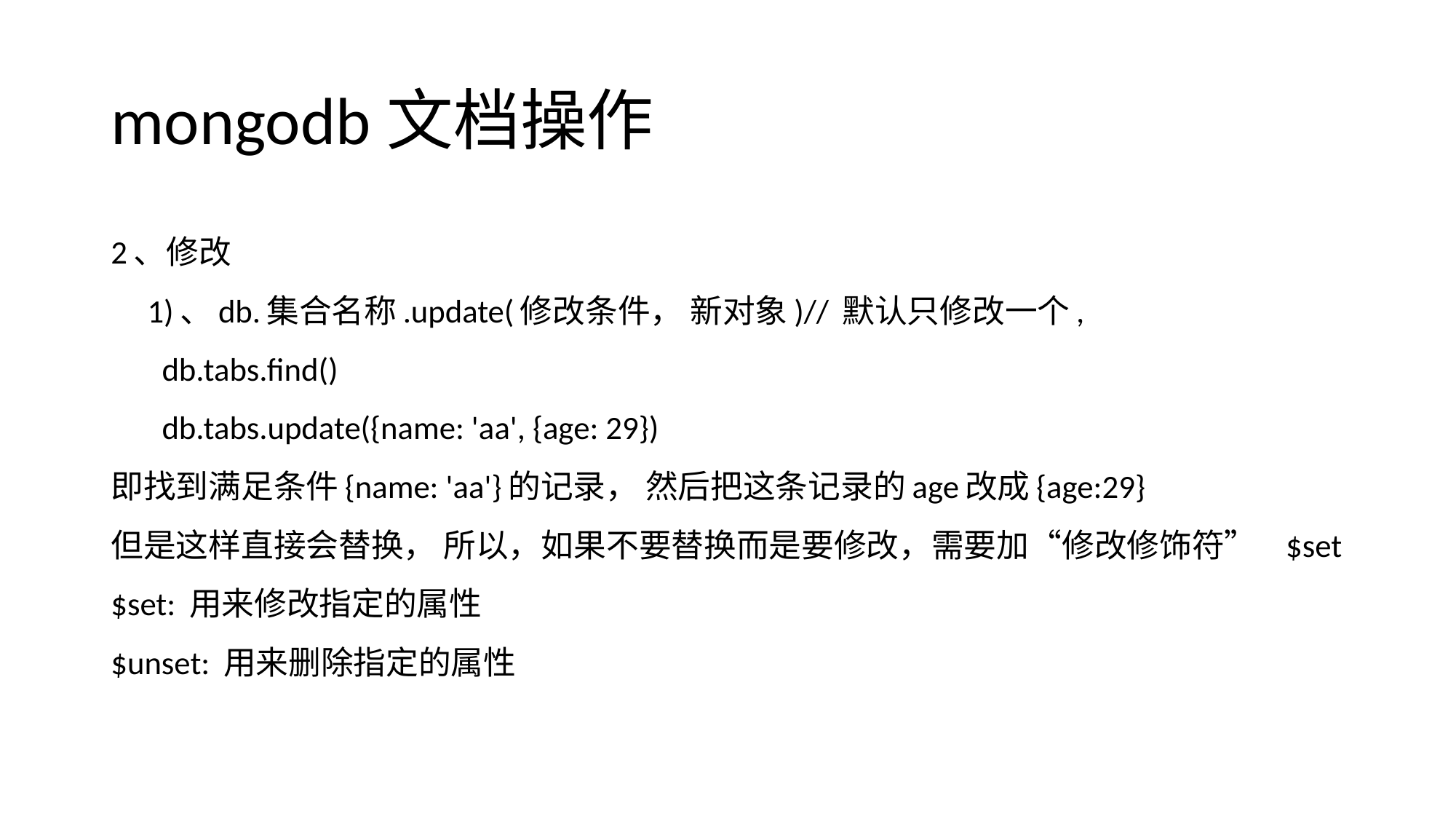

# mongodb文档操作
2、修改
     1)、db.集合名称.update(修改条件， 新对象)// 默认只修改一个,
       db.tabs.find()
       db.tabs.update({name: 'aa', {age: 29})
即找到满足条件{name: 'aa'}的记录， 然后把这条记录的age改成{age:29}
但是这样直接会替换， 所以，如果不要替换而是要修改，需要加“修改修饰符”   $set
$set: 用来修改指定的属性
$unset: 用来删除指定的属性